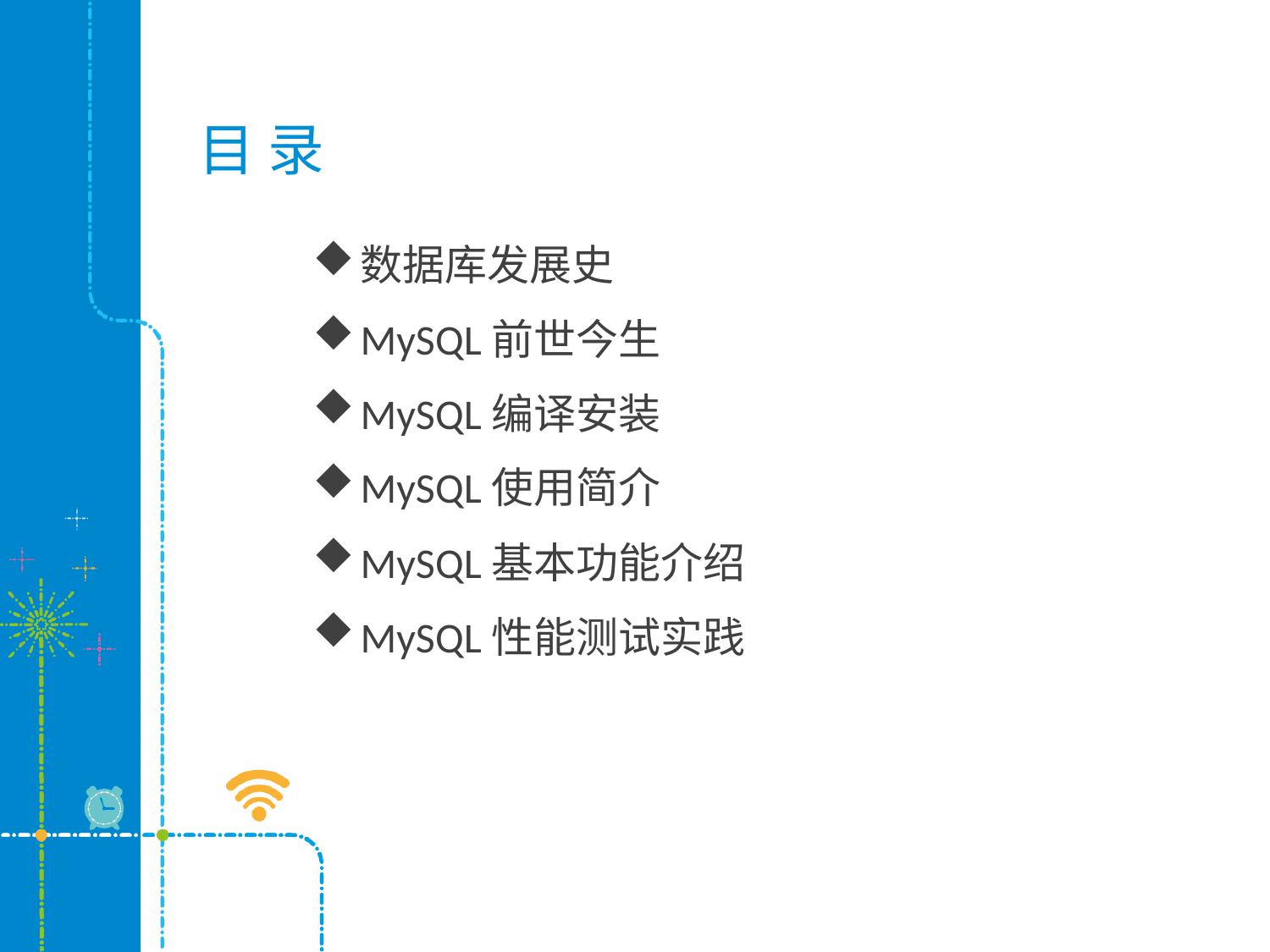

# 目 录
数据库发展史
MySQL前世今生
MySQL编译安装
MySQL使用简介
MySQL基本功能介绍
MySQL性能测试实践